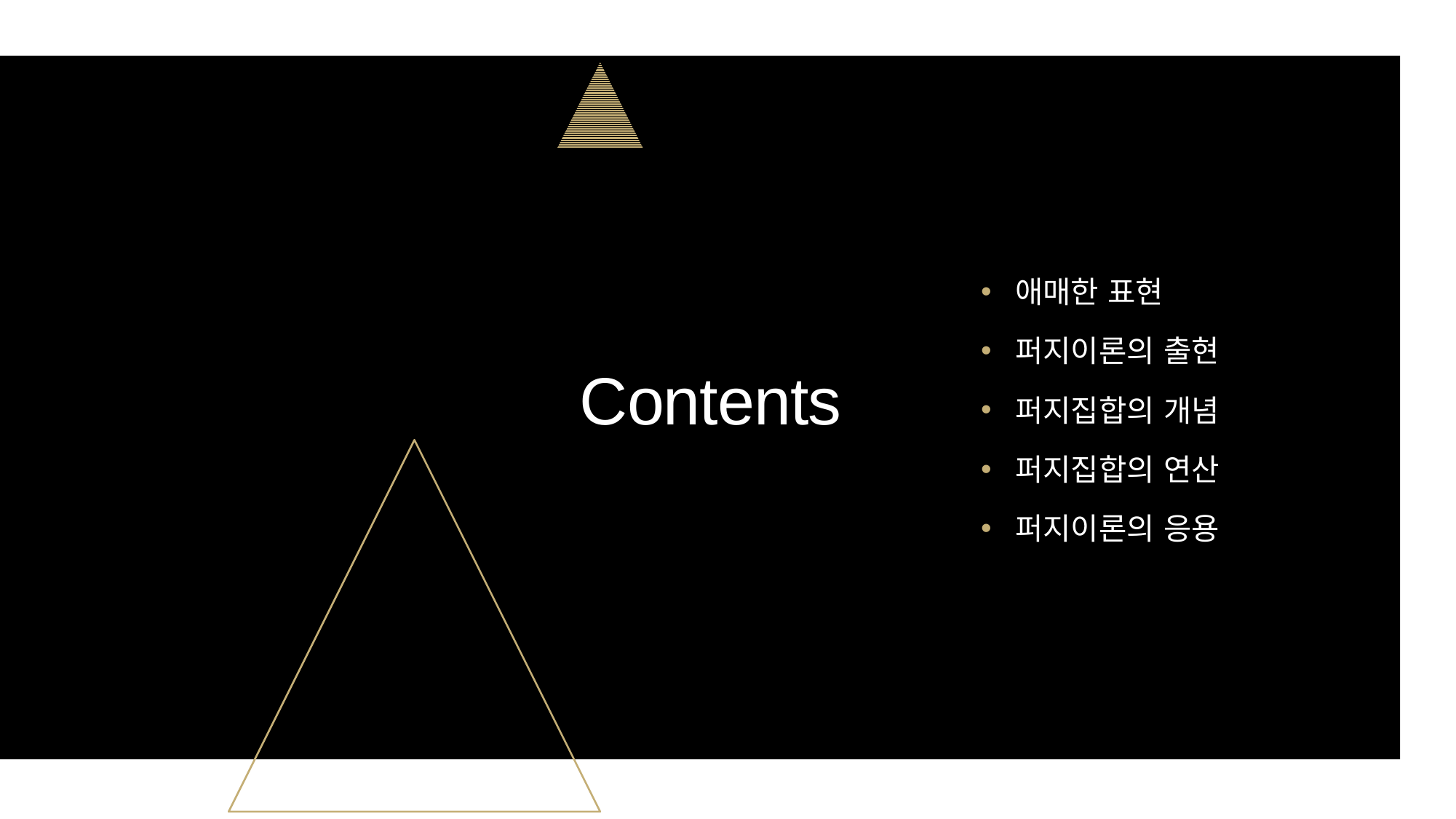

애매한 표현
퍼지이론의 출현
퍼지집합의 개념
퍼지집합의 연산
퍼지이론의 응용
# Contents